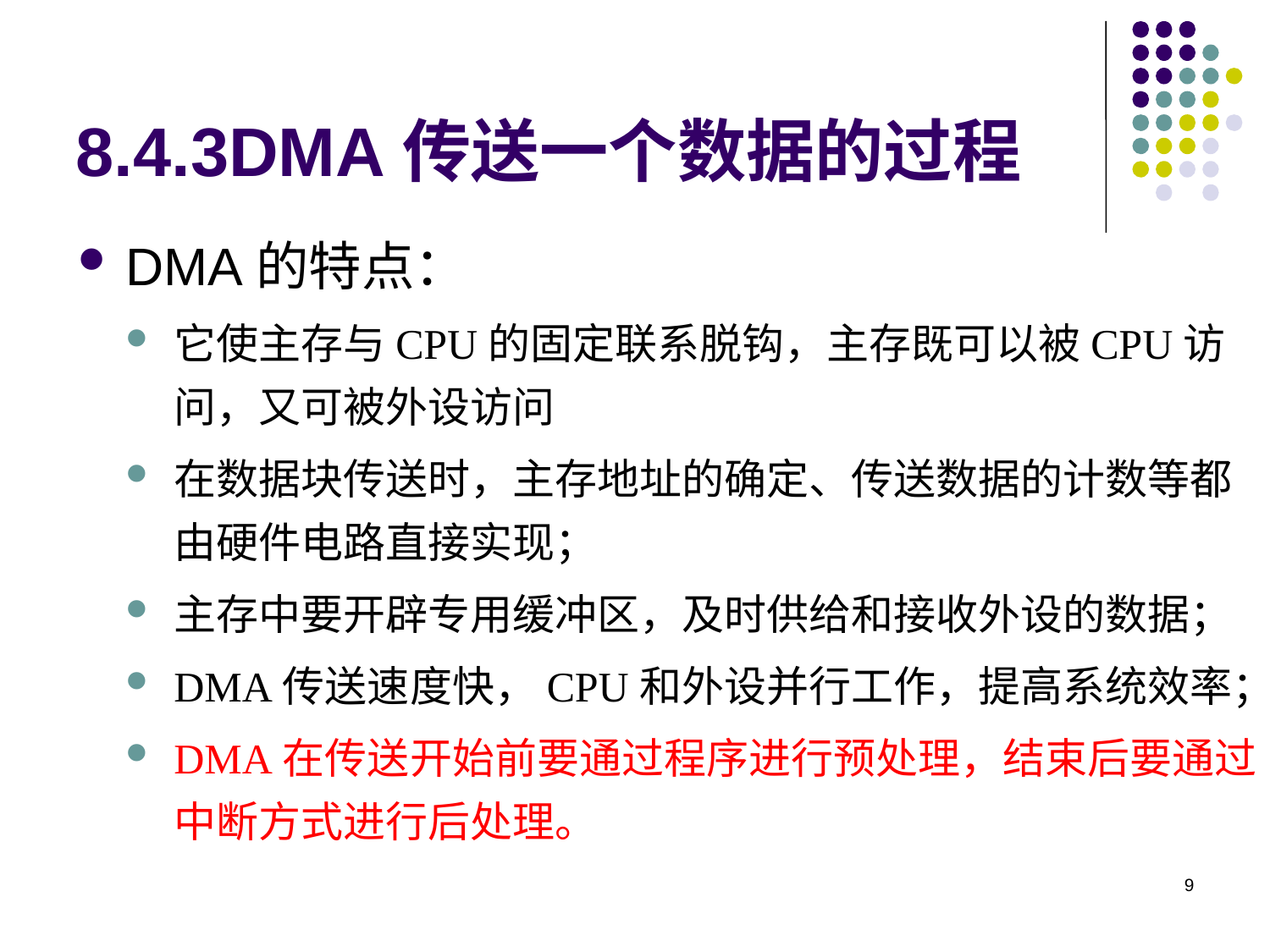

8.4.3DMA传送一个数据的过程
DMA的特点：
它使主存与CPU的固定联系脱钩，主存既可以被CPU访问，又可被外设访问
在数据块传送时，主存地址的确定、传送数据的计数等都由硬件电路直接实现；
主存中要开辟专用缓冲区，及时供给和接收外设的数据；
DMA传送速度快，CPU和外设并行工作，提高系统效率；
DMA在传送开始前要通过程序进行预处理，结束后要通过中断方式进行后处理。
9